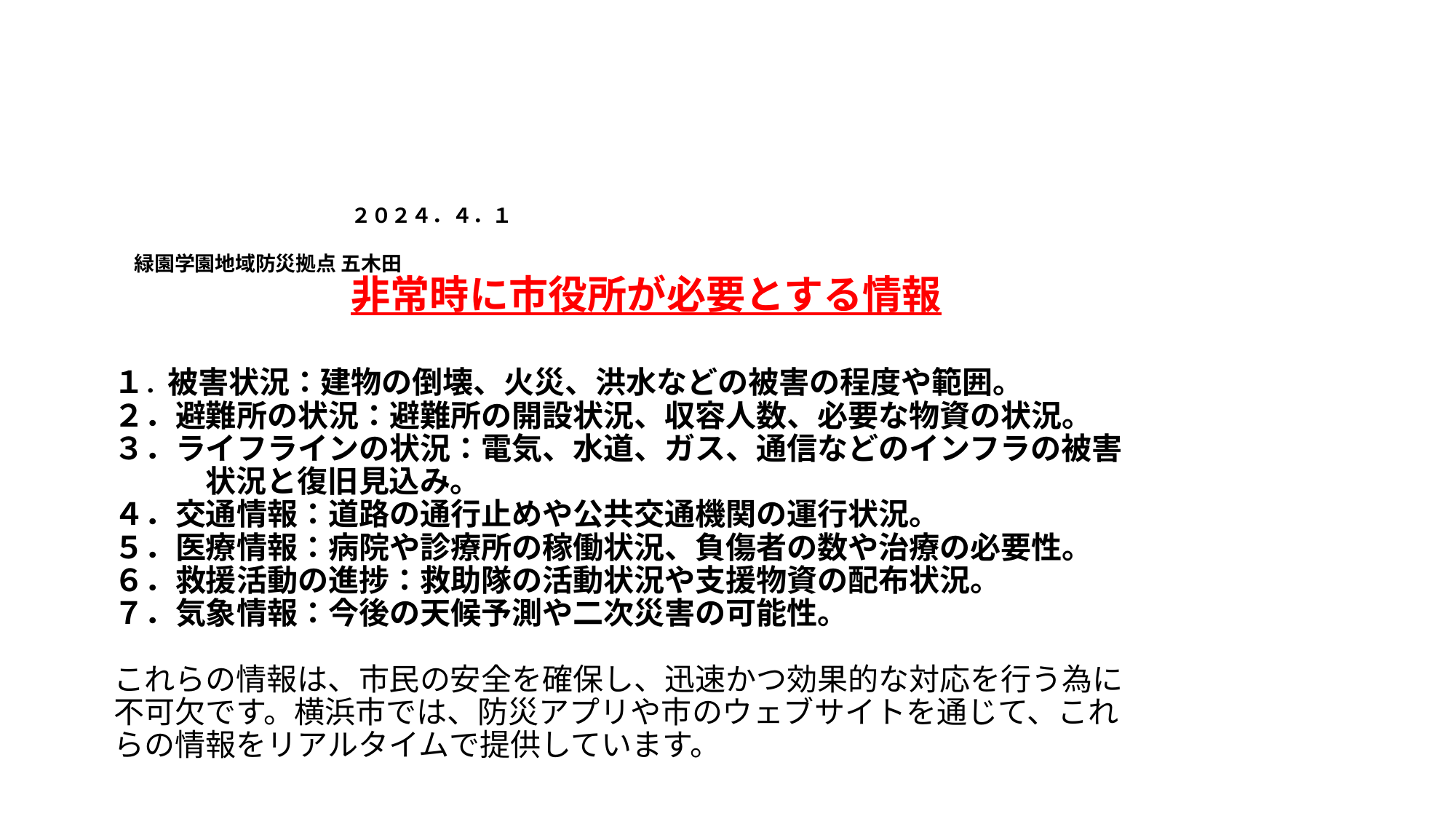

# ２０２４．４．１ 　　　　　　　　　　　　　　　　　　　　　　　　　　　　　　　　　　　　　　　　　　　　　　　　　　　緑園学園地域防災拠点 五木田 　　　　　　非常時に市役所が必要とする情報   １．被害状況：建物の倒壊、火災、洪水などの被害の程度や範囲。 ２．避難所の状況：避難所の開設状況、収容人数、必要な物資の状況。 ３．ライフラインの状況：電気、水道、ガス、通信などのインフラの被害 　　　状況と復旧見込み。 ４．交通情報：道路の通行止めや公共交通機関の運行状況。 ５．医療情報：病院や診療所の稼働状況、負傷者の数や治療の必要性。 ６．救援活動の進捗：救助隊の活動状況や支援物資の配布状況。 ７．気象情報：今後の天候予測や二次災害の可能性。 これらの情報は、市民の安全を確保し、迅速かつ効果的な対応を行う為に不可欠です。横浜市では、防災アプリや市のウェブサイトを通じて、これらの情報をリアルタイムで提供しています。